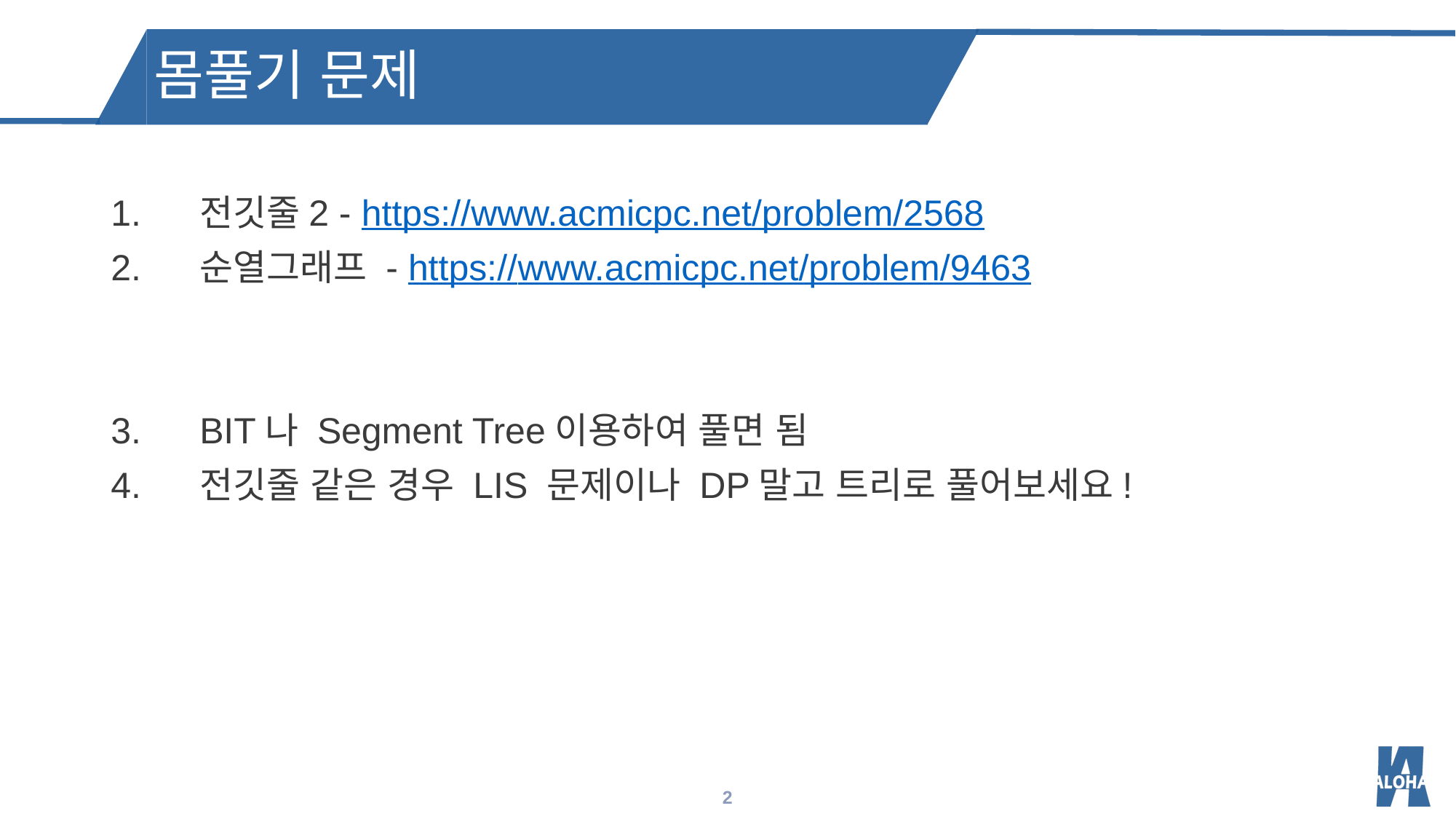

몸풀기 문제
전깃줄2 - https://www.acmicpc.net/problem/2568
순열그래프 - https://www.acmicpc.net/problem/9463

BIT나 Segment Tree이용하여 풀면 됨
전깃줄 같은 경우 LIS 문제이나 DP말고 트리로 풀어보세요!
2